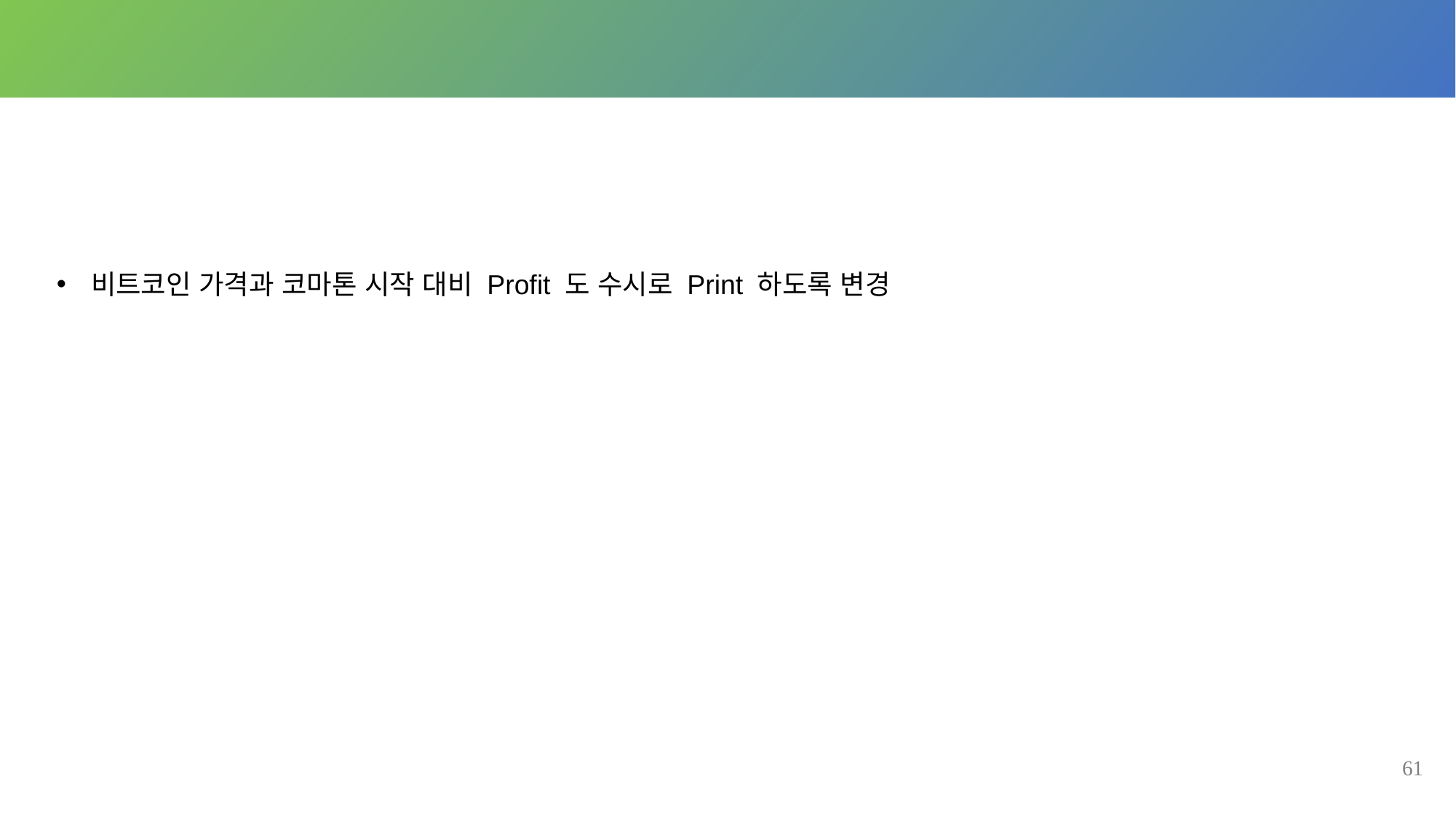

#
비트코인 가격과 코마톤 시작 대비 Profit 도 수시로 Print 하도록 변경
61